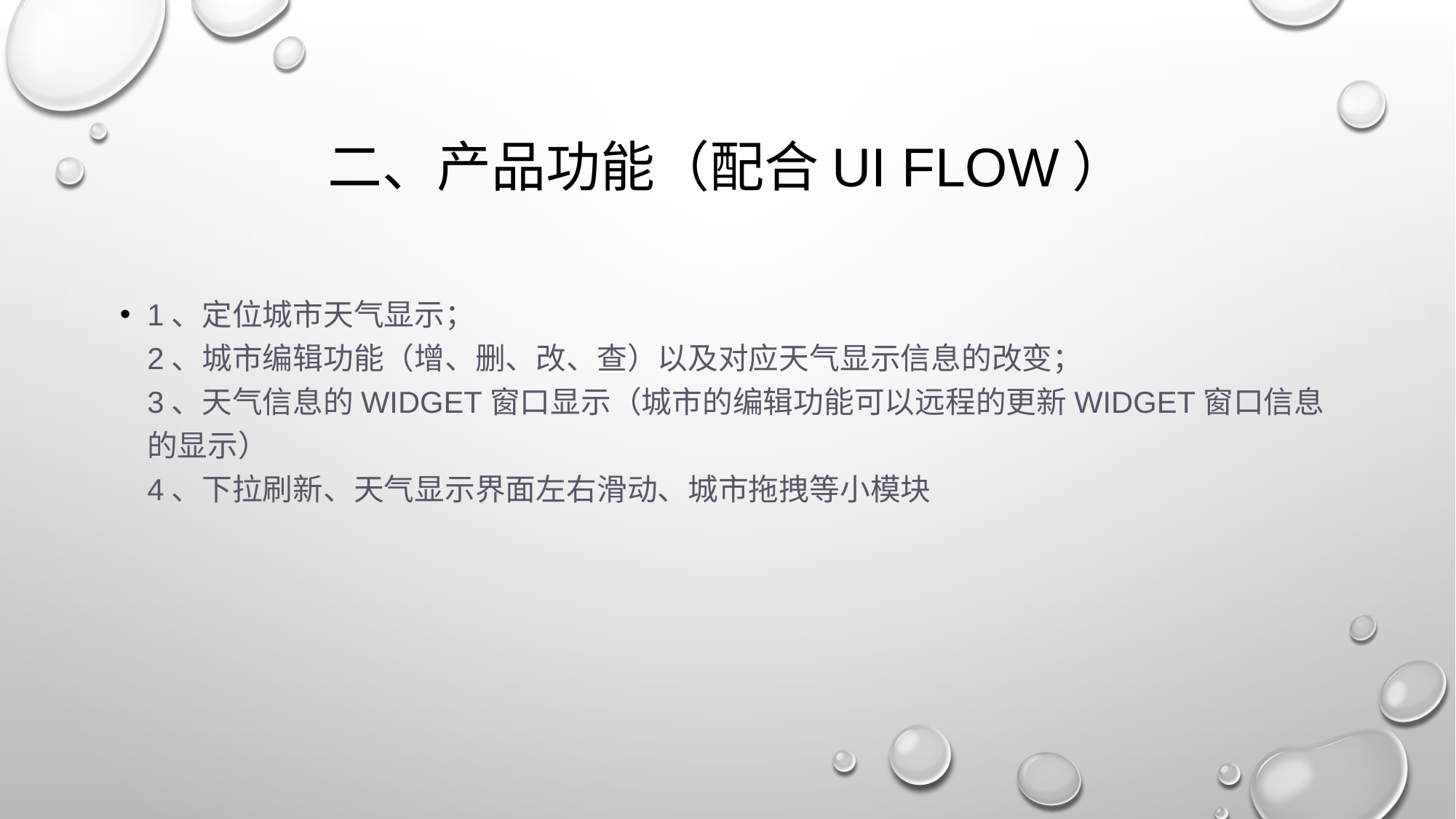

# 二、产品功能（配合UI flow）
1、定位城市天气显示；
2、城市编辑功能（增、删、改、查）以及对应天气显示信息的改变；
3、天气信息的Widget窗口显示（城市的编辑功能可以远程的更新Widget窗口信息的显示）
4、下拉刷新、天气显示界面左右滑动、城市拖拽等小模块